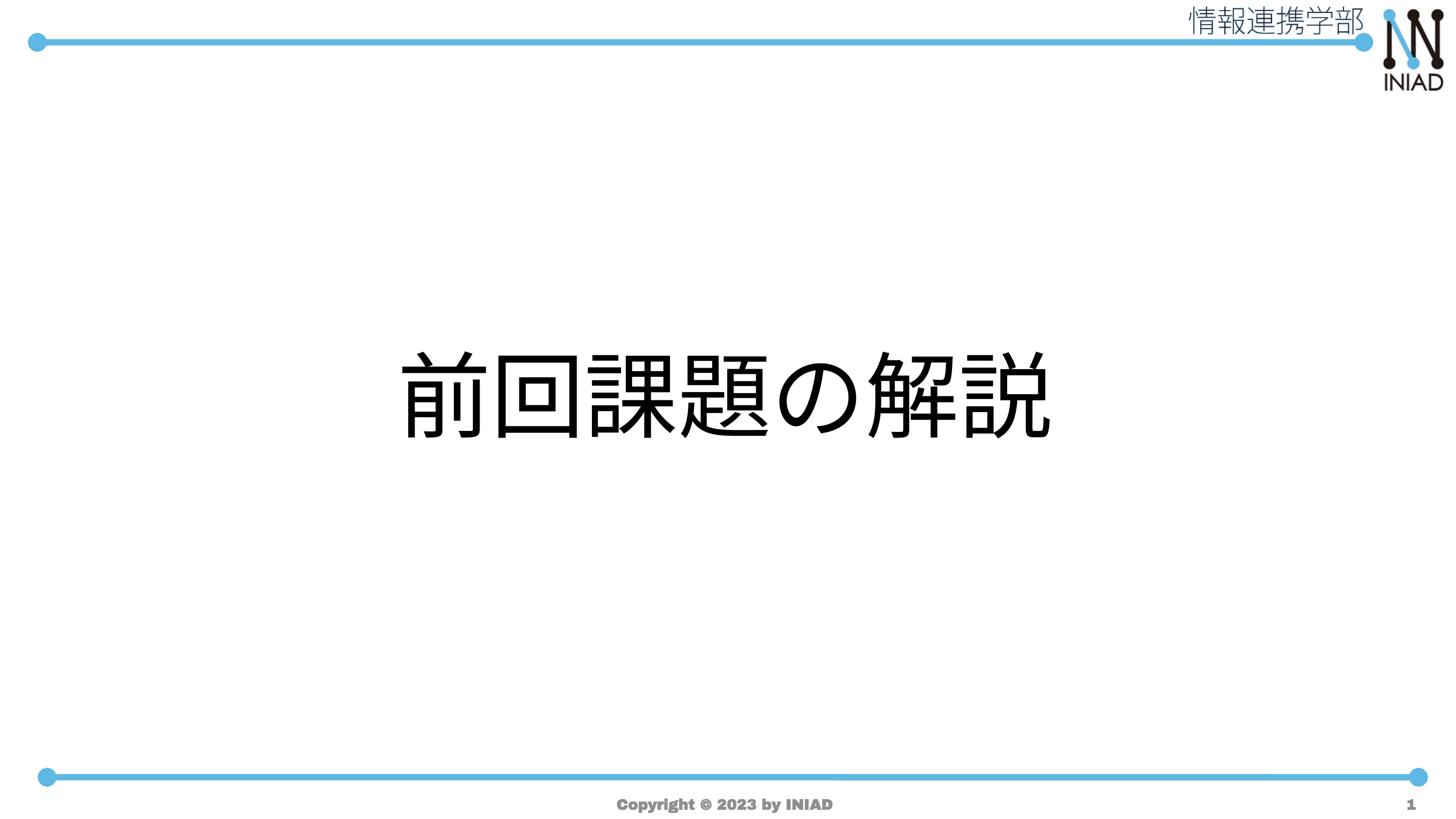

# 前回課題の解説
Copyright © 2023 by INIAD
1